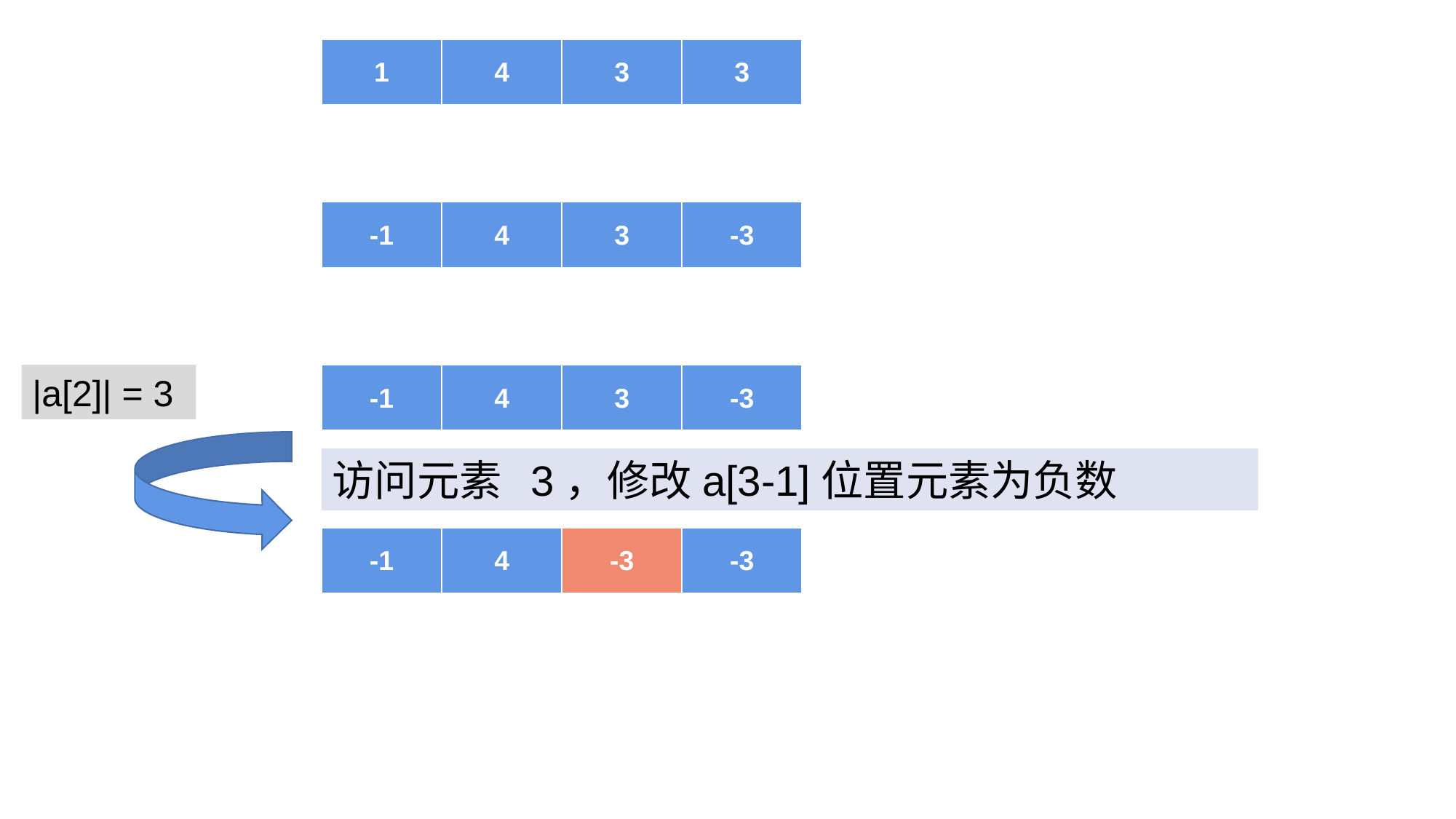

| 1 | 4 | 3 | 3 |
| --- | --- | --- | --- |
| -1 | 4 | 3 | -3 |
| --- | --- | --- | --- |
|a[2]| = 3
| -1 | 4 | 3 | -3 |
| --- | --- | --- | --- |

访问元素  3，修改a[3-1]位置元素为负数
| -1 | 4 | -3 | -3 |
| --- | --- | --- | --- |